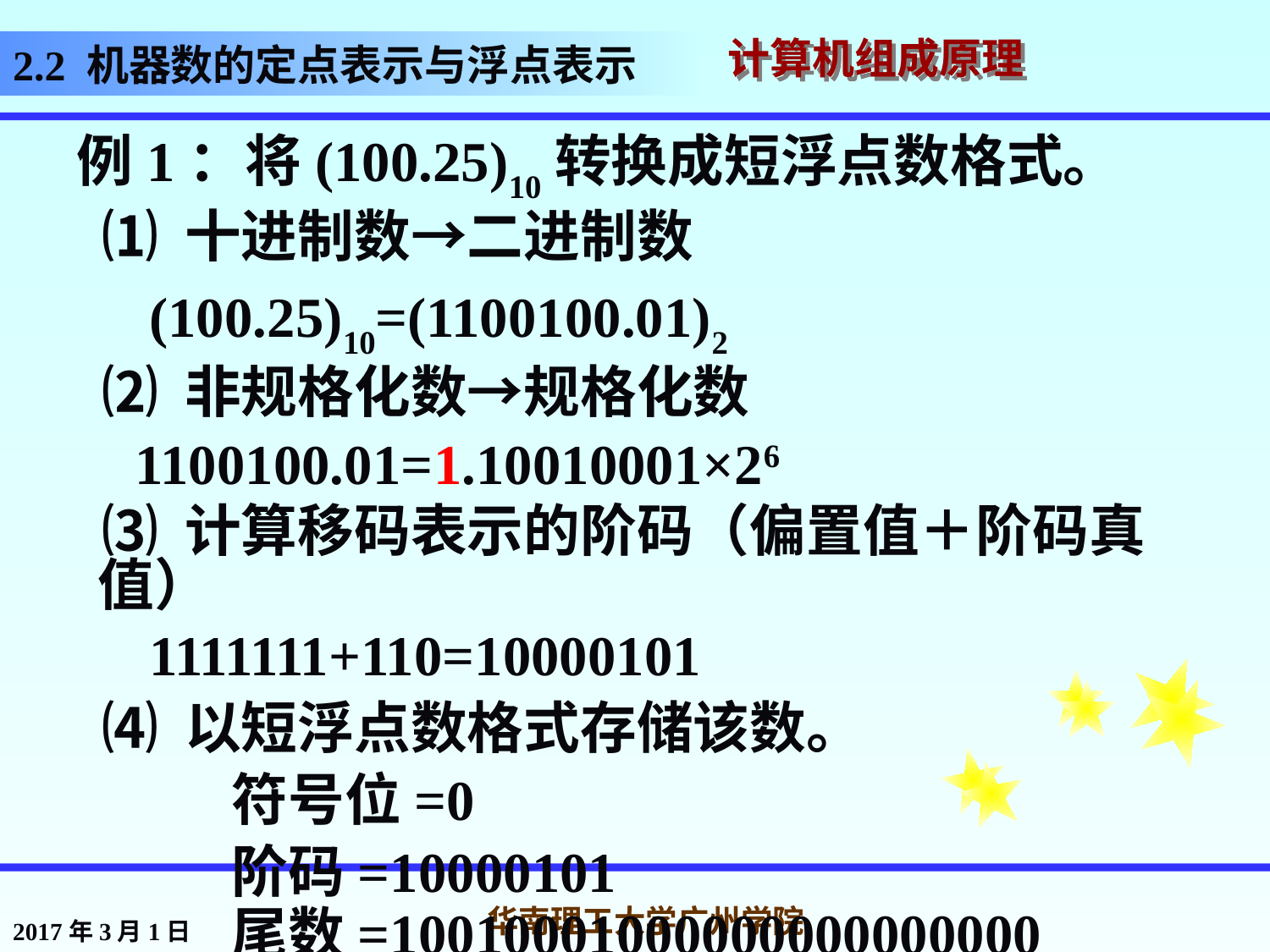

# 2.2 机器数的定点表示与浮点表示
 例1：将(100.25)10转换成短浮点数格式。
    ⑴ 十进制数→二进制数
       (100.25)10=(1100100.01)2
    ⑵ 非规格化数→规格化数
      1100100.01=1.10010001×26
    ⑶ 计算移码表示的阶码（偏置值＋阶码真值）
       1111111+110=10000101
    ⑷ 以短浮点数格式存储该数。
             符号位=0
             阶码=10000101
             尾数=10010001000000000000000
2017年3月1日
华南理工大学广州学院